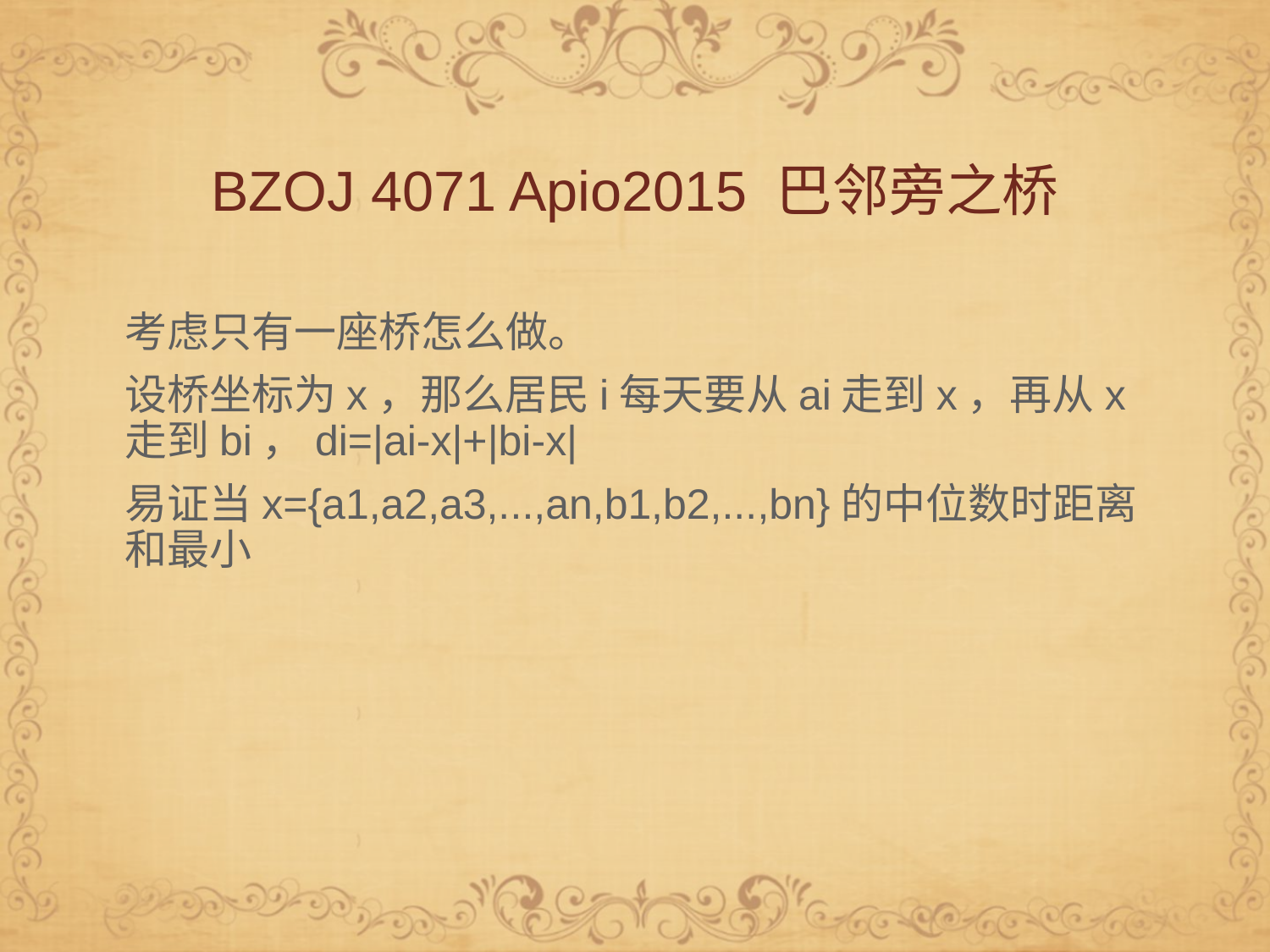

# BZOJ 4071 Apio2015 巴邻旁之桥
考虑只有一座桥怎么做。
设桥坐标为x，那么居民i每天要从ai走到x，再从x走到bi，di=|ai-x|+|bi-x|
易证当x={a1,a2,a3,...,an,b1,b2,...,bn}的中位数时距离和最小